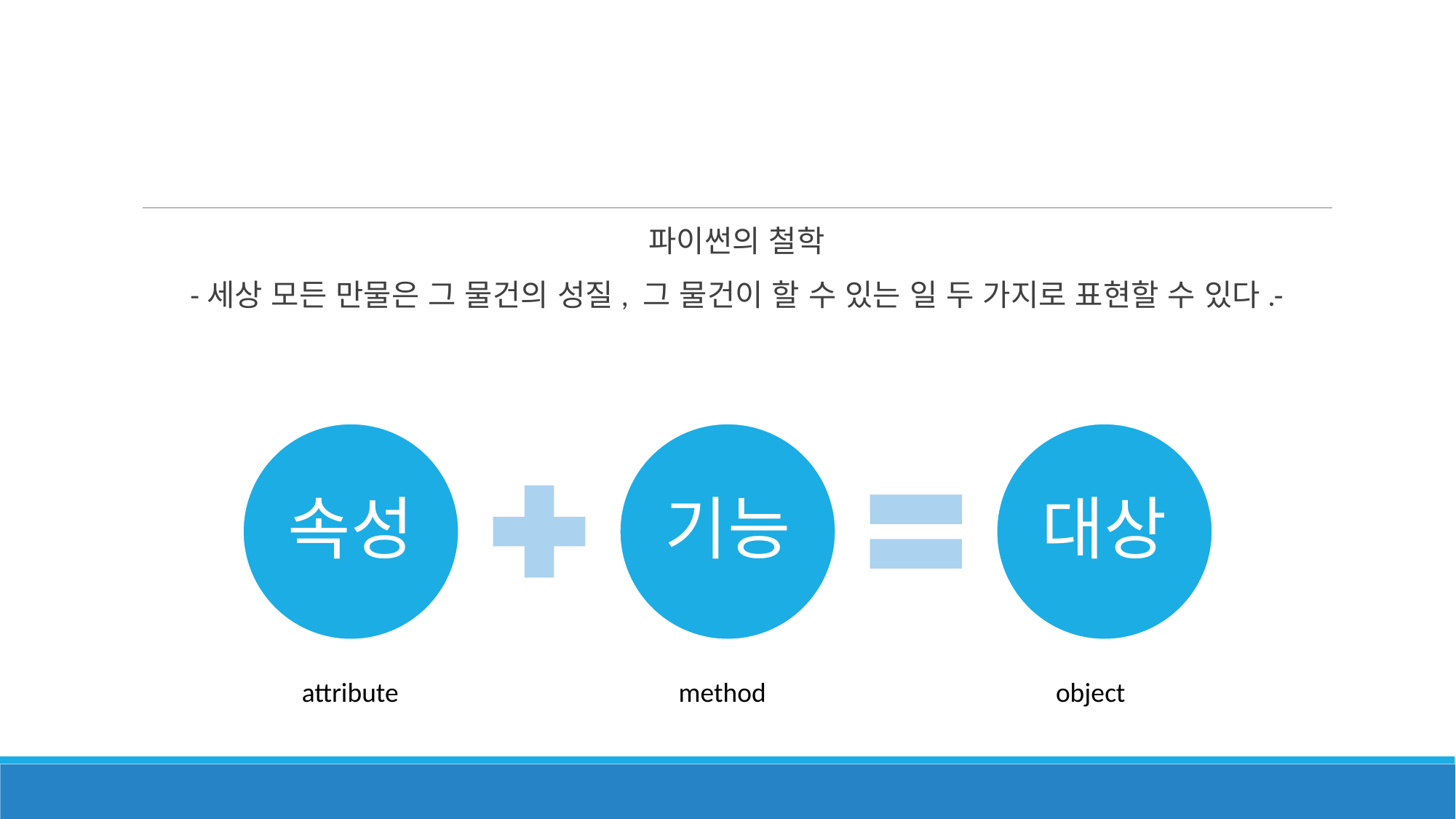

속성

기능

대상
파이썬의 철학
-세상 모든 만물은 그 물건의 성질, 그 물건이 할 수 있는 일 두 가지로 표현할 수 있다.-
attribute
method
object